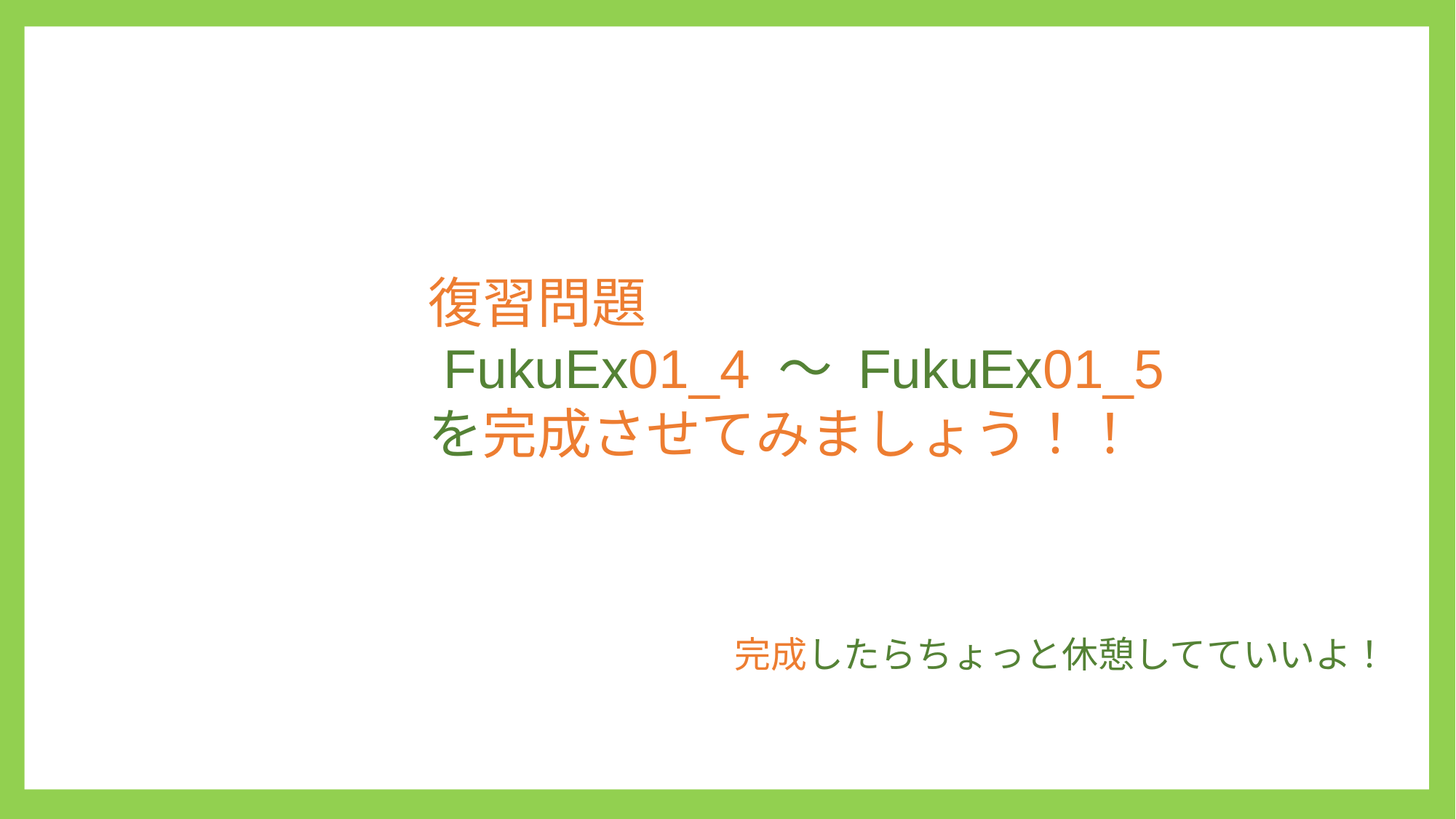

復習問題
 FukuEx01_4 ～ FukuEx01_5
を完成させてみましょう！！
完成したらちょっと休憩してていいよ！